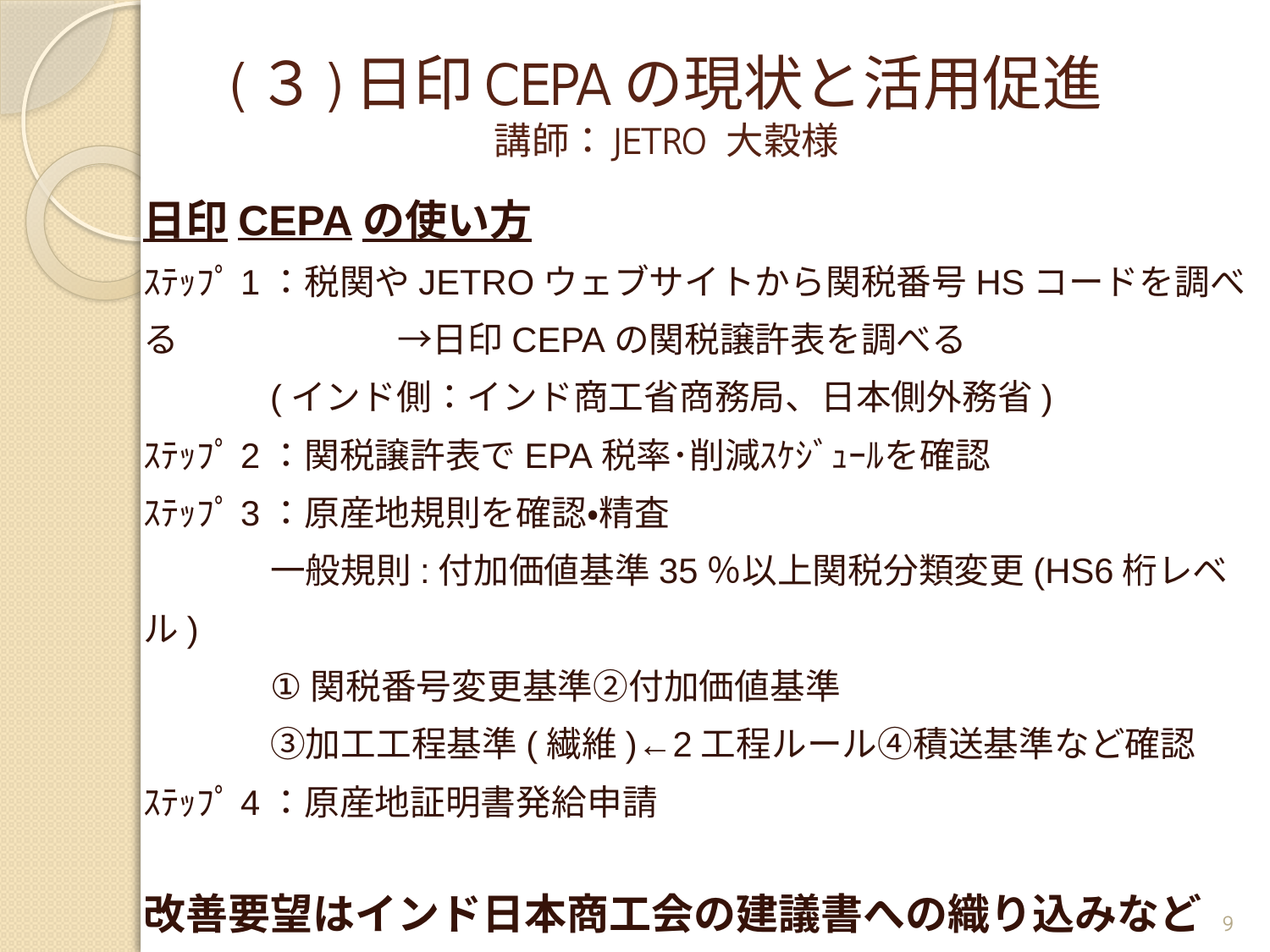

# (３)日印CEPAの現状と活用促進 講師：JETRO 大穀様
日印CEPAの使い方
ｽﾃｯﾌﾟ1：税関やJETROウェブサイトから関税番号HSコードを調べる　　　　 	→日印CEPAの関税譲許表を調べる
    	(インド側：インド商工省商務局、日本側外務省)
ｽﾃｯﾌﾟ2：関税譲許表でEPA税率･削減ｽｹｼﾞｭｰﾙを確認
ｽﾃｯﾌﾟ3：原産地規則を確認・精査
	一般規則:付加価値基準35％以上関税分類変更(HS6桁レベル)
	①関税番号変更基準②付加価値基準
	③加工工程基準(繊維)←2工程ルール④積送基準など確認
ｽﾃｯﾌﾟ4：原産地証明書発給申請
改善要望はインド日本商工会の建議書への織り込みなど
9